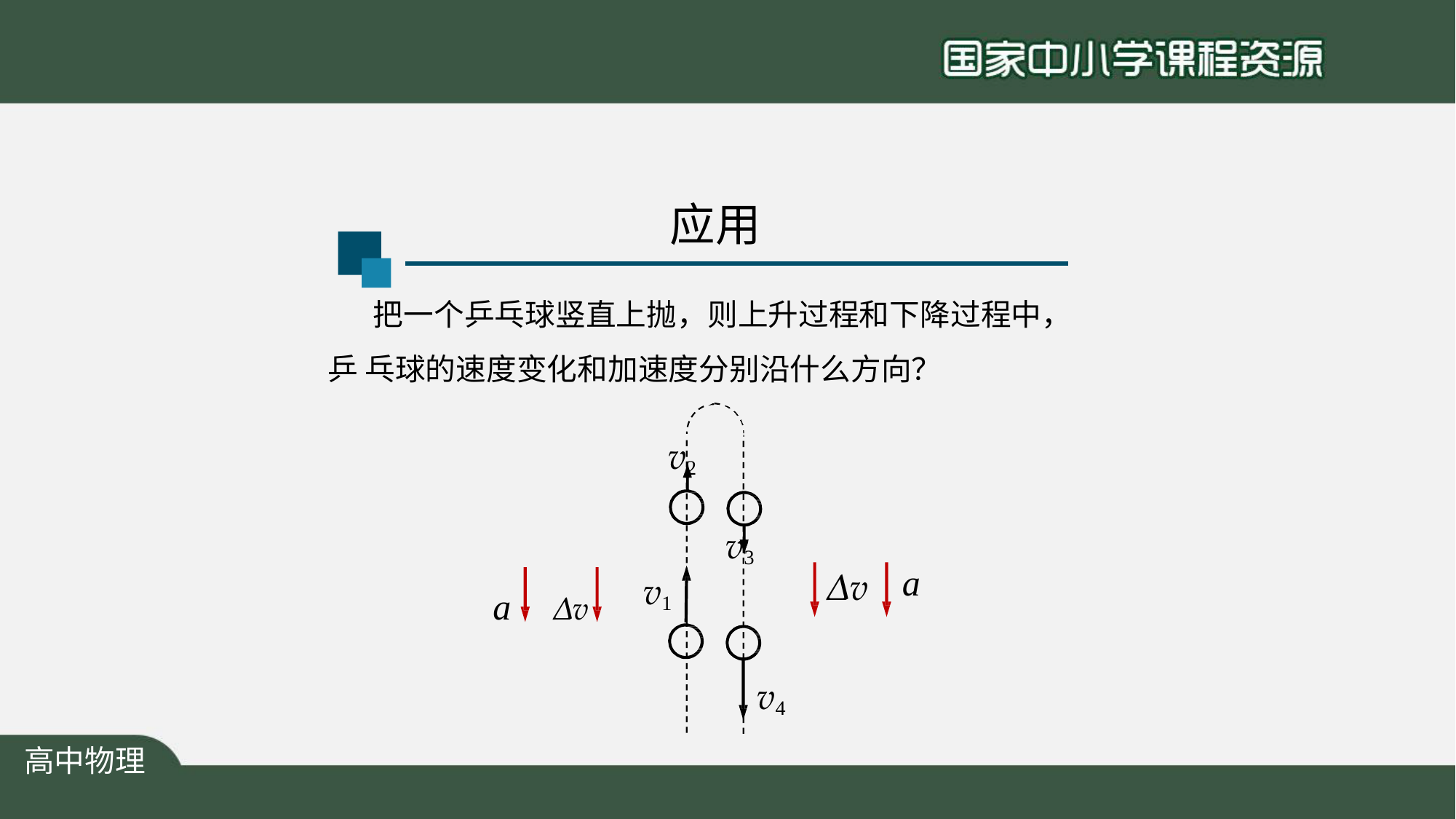

# 应用

把一个乒乓球竖直上抛，则上升过程和下降过程中，乒 乓球的速度变化和加速度分别沿什么方向？

v2

v3

a

∆v
a	∆v

v1

v4

高中物理